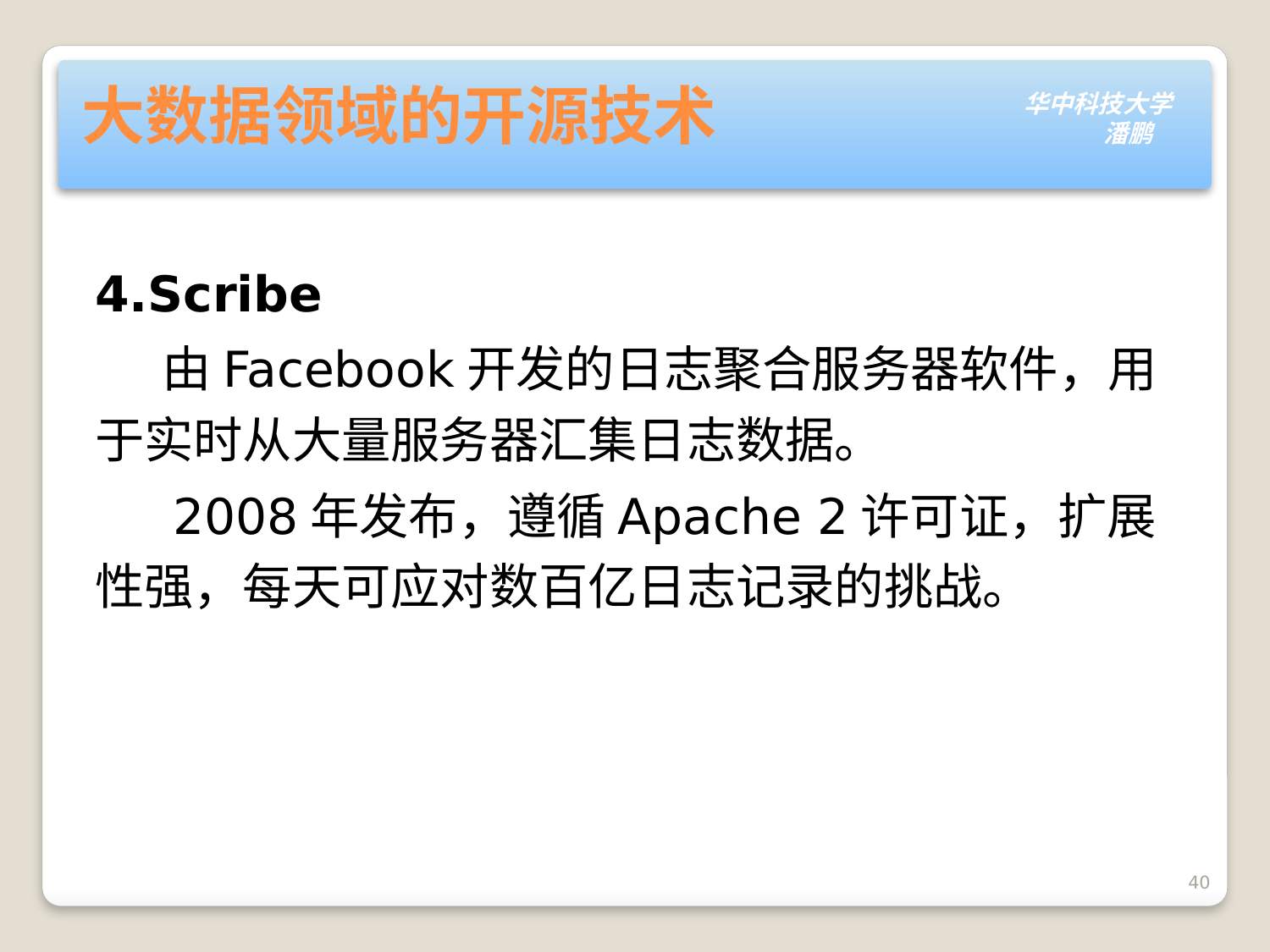

# 大数据领域的开源技术
4.Scribe
     由Facebook开发的日志聚合服务器软件，用于实时从大量服务器汇集日志数据。
     2008年发布，遵循Apache 2许可证，扩展性强，每天可应对数百亿日志记录的挑战。
40